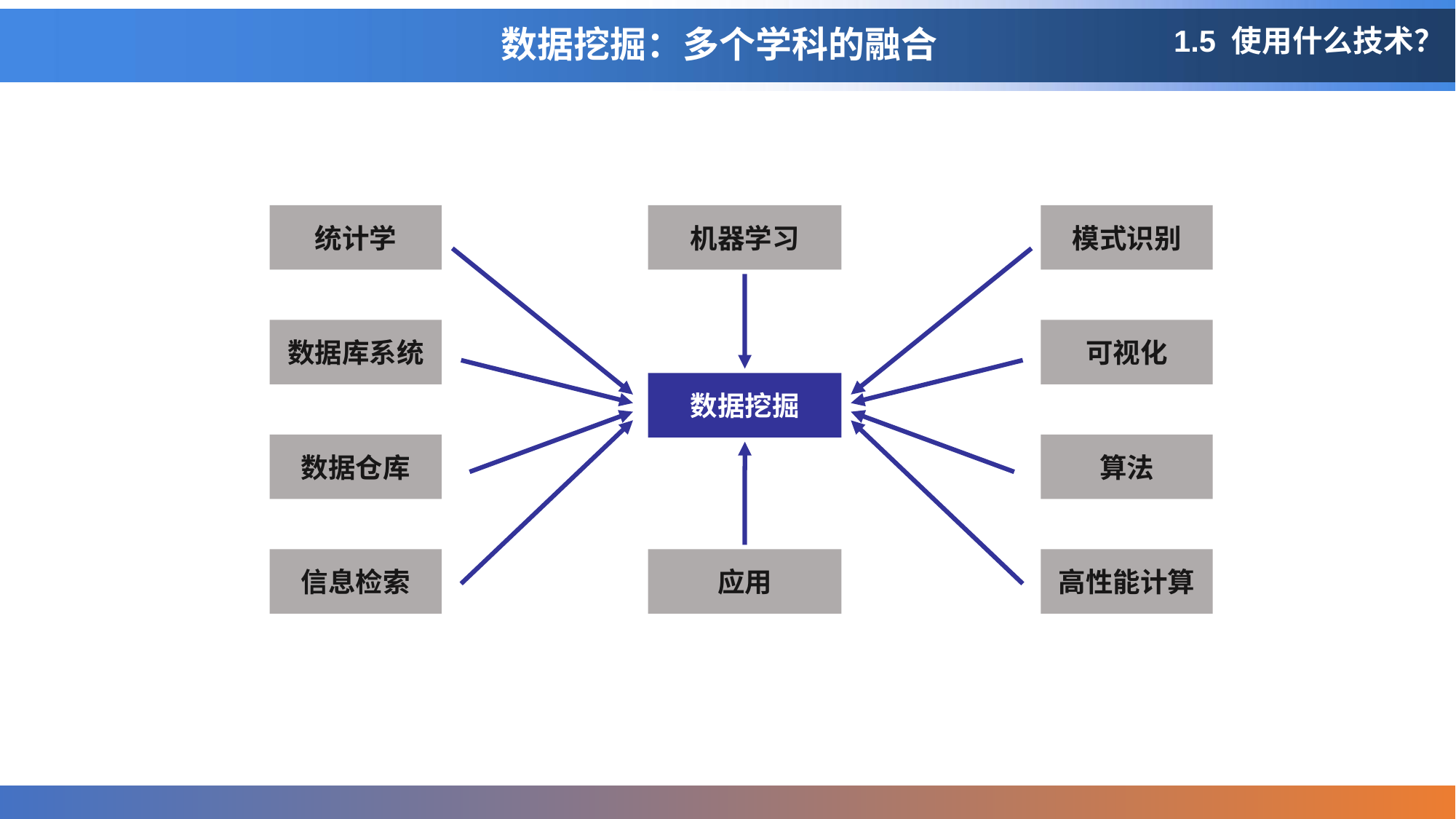

# 数据挖掘：多个学科的融合
1.5 使用什么技术？
统计学
机器学习
模式识别

数据库系统
可视化

数据挖掘

数据仓库
算法

信息检索
应用
高性能计算